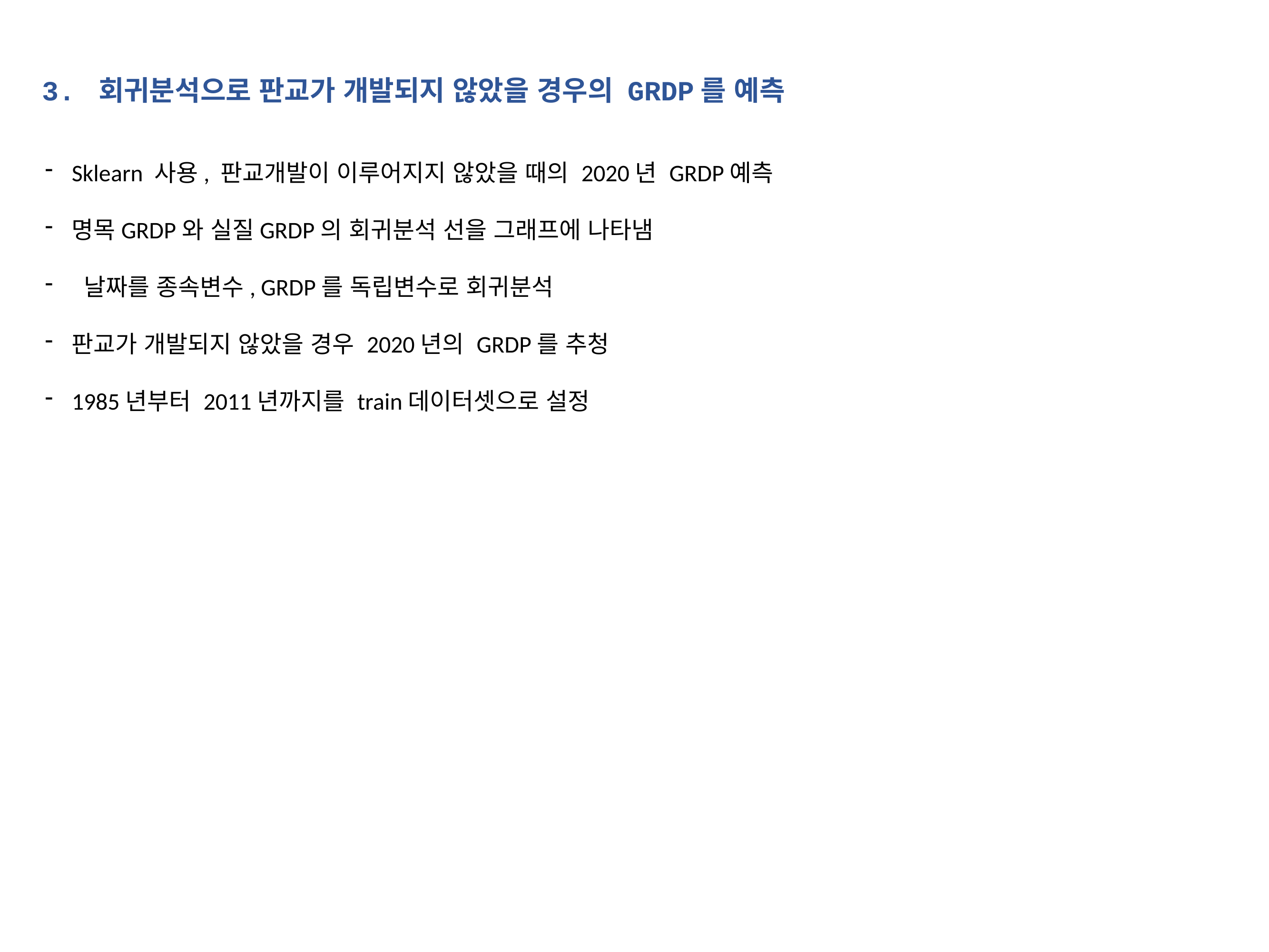

3. 회귀분석으로 판교가 개발되지 않았을 경우의 GRDP를 예측
Sklearn 사용, 판교개발이 이루어지지 않았을 때의 2020년 GRDP예측

명목GRDP와 실질GRDP의 회귀분석 선을 그래프에 나타냄

 날짜를 종속변수, GRDP를 독립변수로 회귀분석

판교가 개발되지 않았을 경우 2020년의 GRDP를 추청

1985년부터 2011년까지를 train데이터셋으로 설정